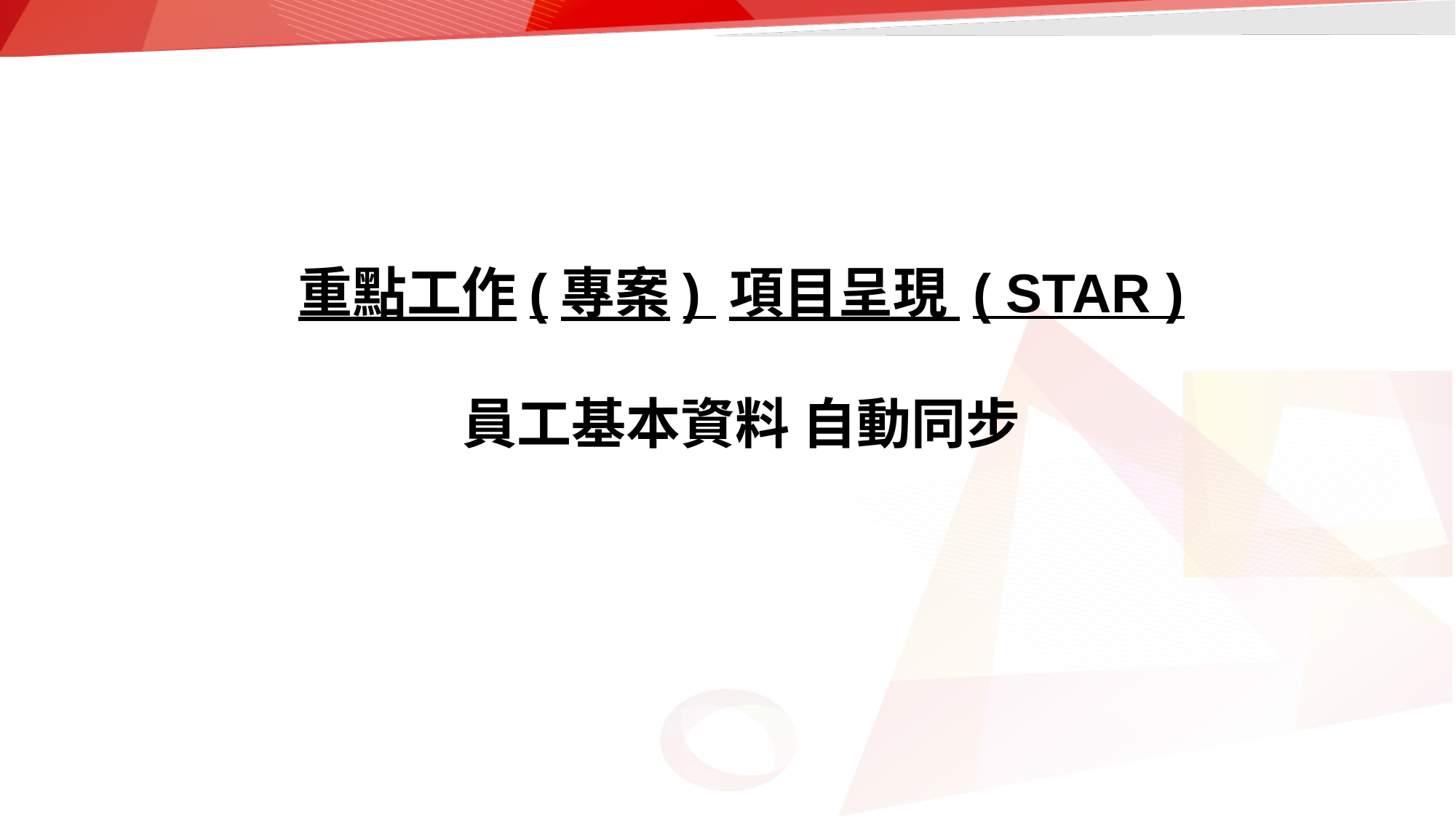

重點工作(專案) 項目呈現 ( STAR )

員工基本資料 自動同步